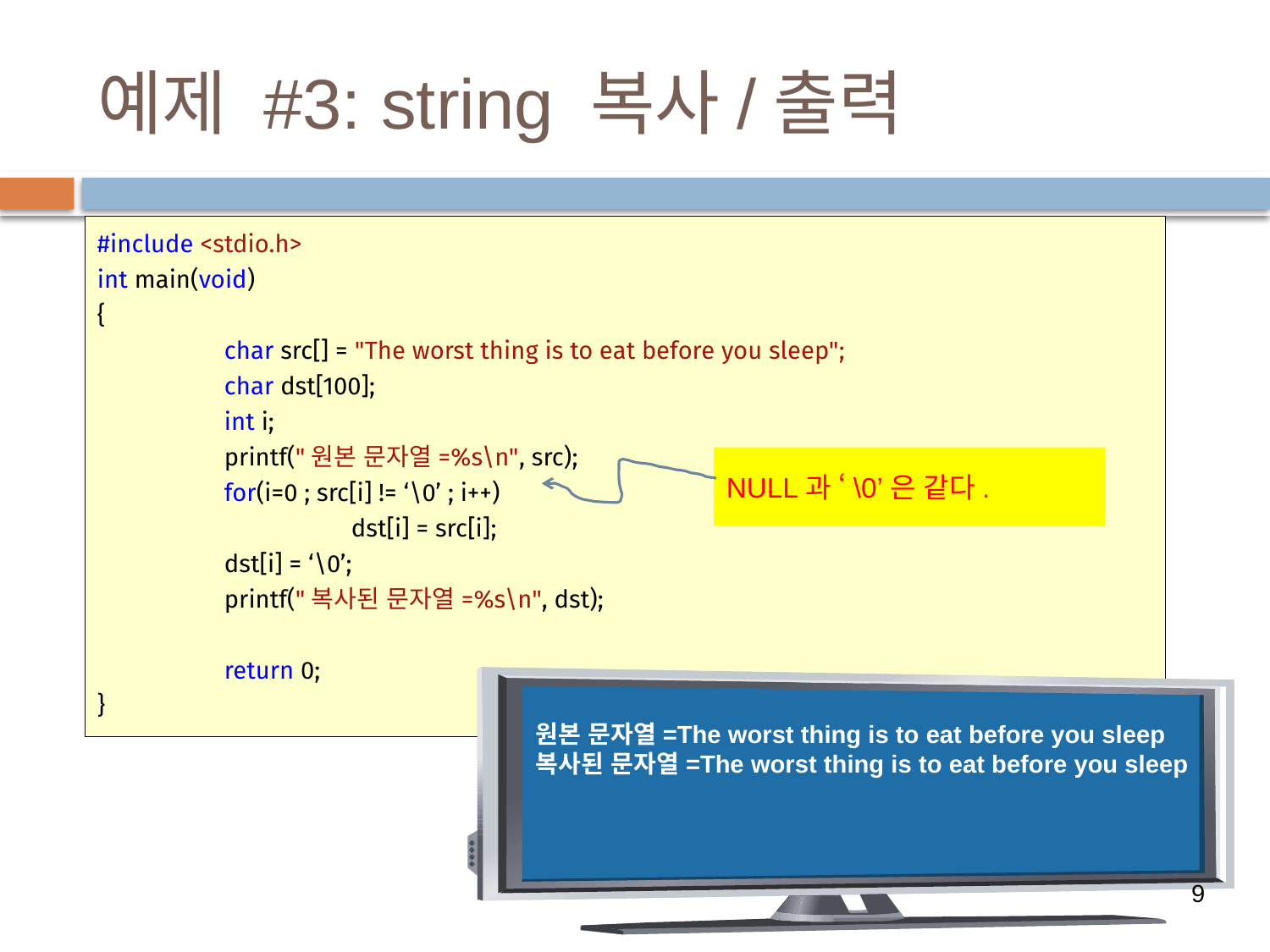

# 예제 #3: string 복사/출력
#include <stdio.h>
int main(void)
{
	char src[] = "The worst thing is to eat before you sleep";
	char dst[100];
	int i;
	printf("원본 문자열=%s\n", src);
	for(i=0 ; src[i] != ‘\0’ ; i++)
		dst[i] = src[i];
	dst[i] = ‘\0’;
	printf("복사된 문자열=%s\n", dst);

	return 0;
}
NULL과 ‘\0’은 같다.

원본 문자열=The worst thing is to eat before you sleep
복사된 문자열=The worst thing is to eat before you sleep
9